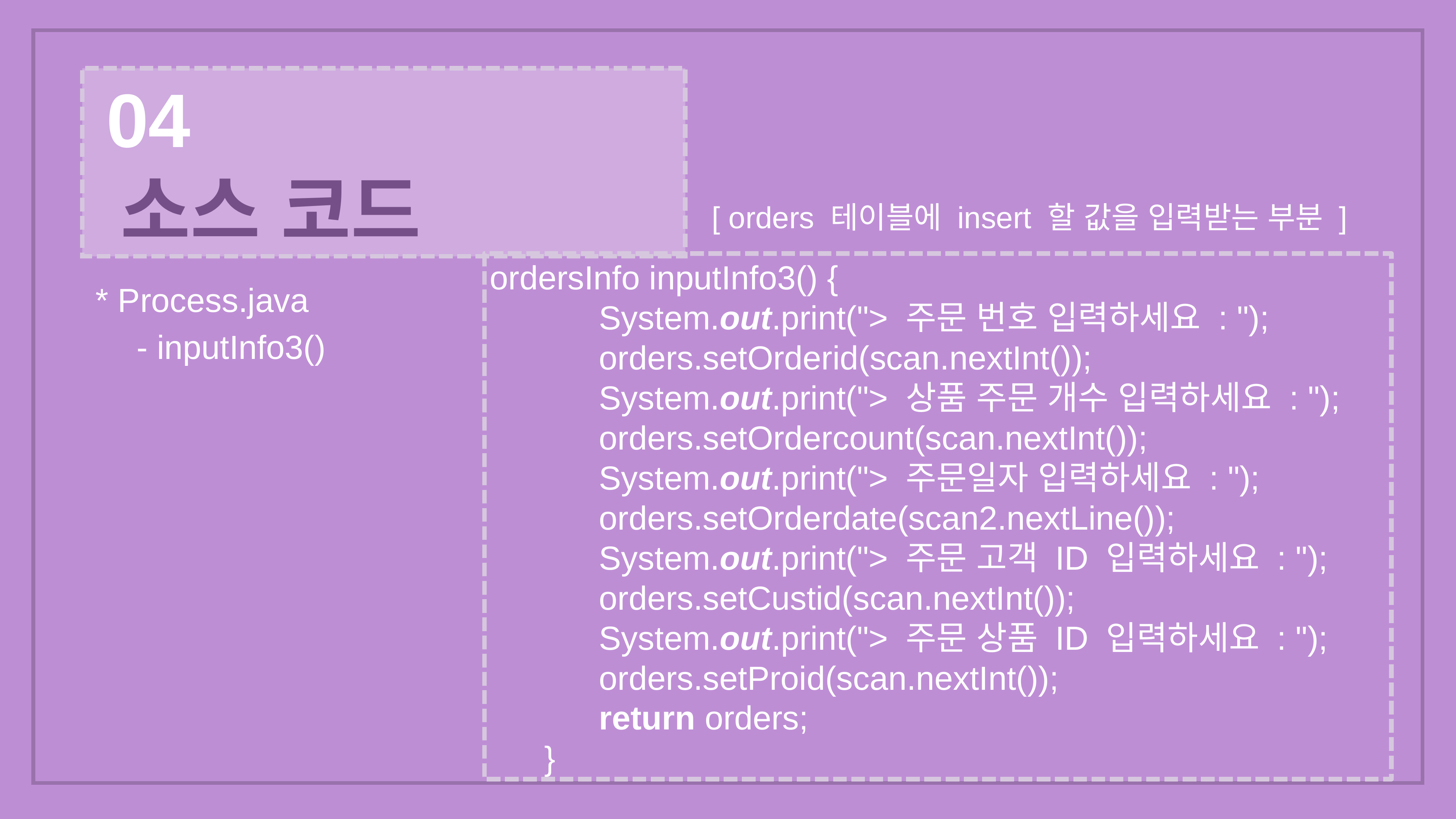

04
 소스 코드
[ orders 테이블에 insert 할 값을 입력받는 부분 ]
ordersInfo inputInfo3() {
		System.out.print("> 주문 번호 입력하세요 : ");
		orders.setOrderid(scan.nextInt());
		System.out.print("> 상품 주문 개수 입력하세요 : ");
		orders.setOrdercount(scan.nextInt());
		System.out.print("> 주문일자 입력하세요 : ");
		orders.setOrderdate(scan2.nextLine());
		System.out.print("> 주문 고객 ID 입력하세요 : ");
		orders.setCustid(scan.nextInt());
		System.out.print("> 주문 상품 ID 입력하세요 : ");
		orders.setProid(scan.nextInt());
		return orders;
	}
* Process.java
- inputInfo3()